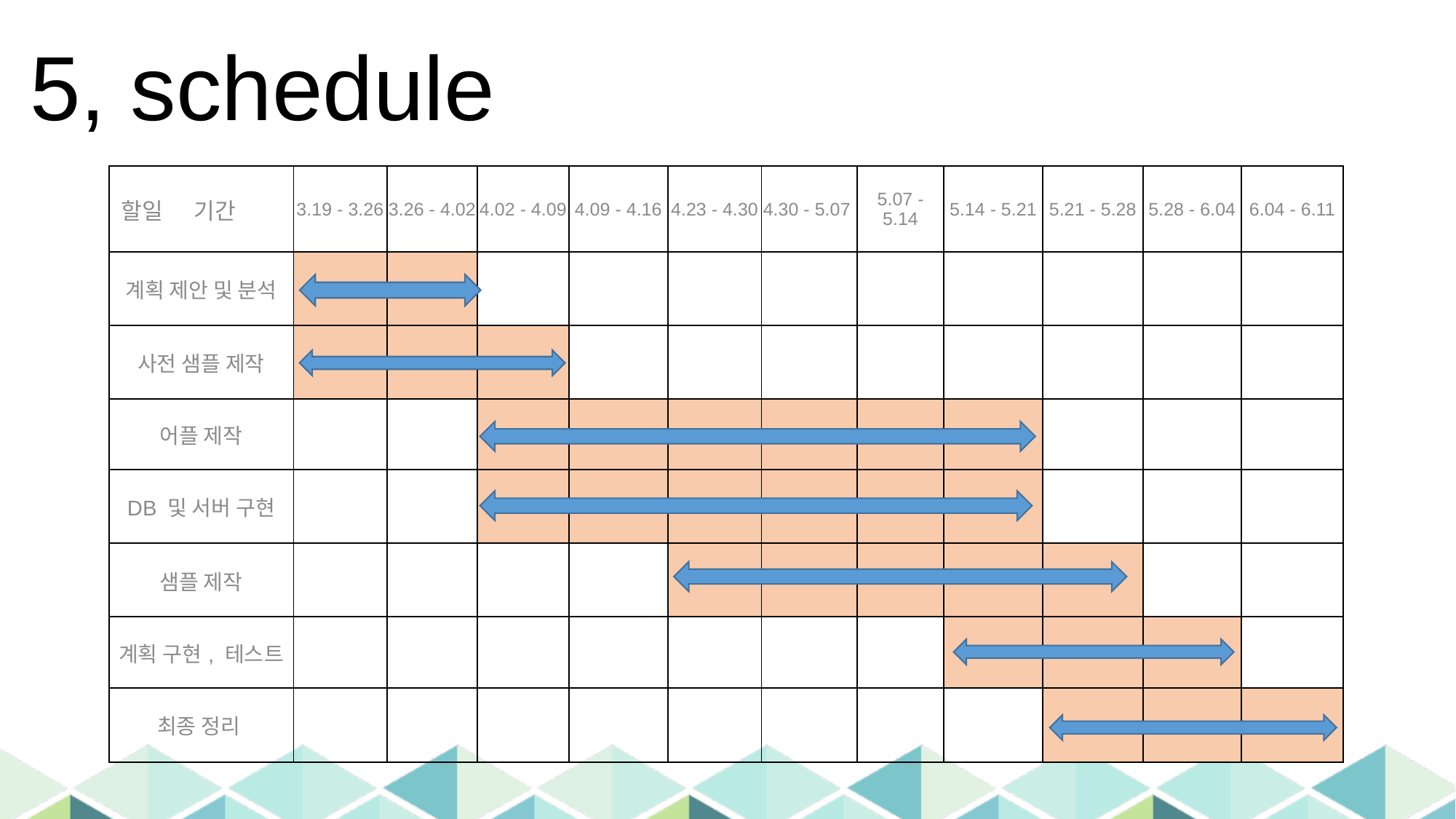

# 5, schedule

| 할일 기간 | 3.19 - 3.26 | 3.26 - 4.02 | 4.02 - 4.09 | 4.09 - 4.16 | 4.23 - 4.30 | 4.30 - 5.07 | 5.07 - 5.14 | 5.14 - 5.21 | 5.21 - 5.28 | 5.28 - 6.04 | 6.04 - 6.11 |
| --- | --- | --- | --- | --- | --- | --- | --- | --- | --- | --- | --- |
| 계획 제안 및 분석 |  |  |  |  |  |  |  |  |  |  |  |
| 사전 샘플 제작 |  |  |  |  |  |  |  |  |  |  |  |
| 어플 제작 |  |  |  |  |  |  |  |  |  |  |  |
| DB 및 서버 구현 |  |  |  |  |  |  |  |  |  |  |  |
| 샘플 제작 |  |  |  |  |  |  |  |  |  |  |  |
| 계획 구현, 테스트 |  |  |  |  |  |  |  |  |  |  |  |
| 최종 정리 |  |  |  |  |  |  |  |  |  |  |  |